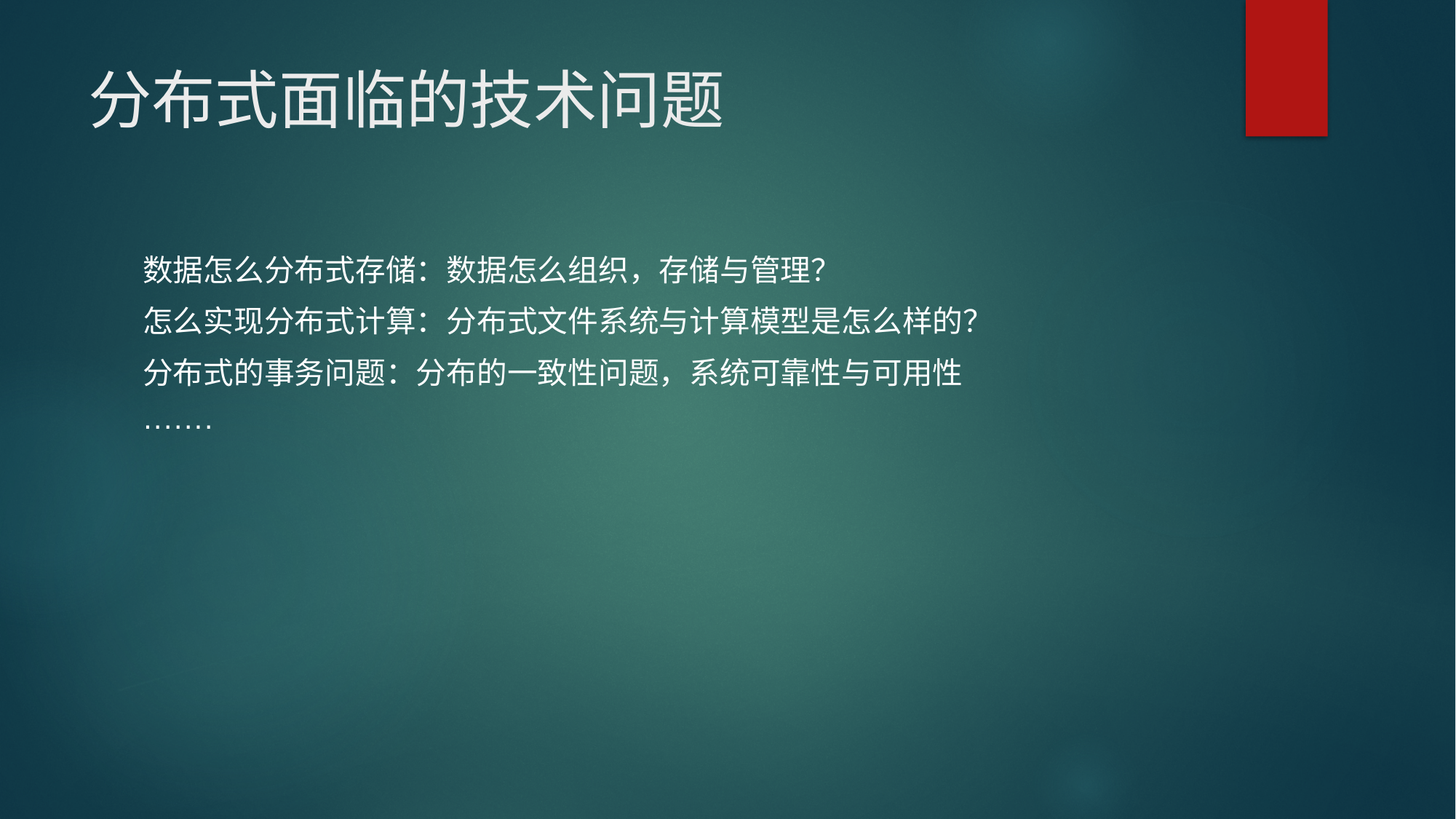

# 分布式面临的技术问题
数据怎么分布式存储：数据怎么组织，存储与管理？
怎么实现分布式计算：分布式文件系统与计算模型是怎么样的？
分布式的事务问题：分布的一致性问题，系统可靠性与可用性
·······